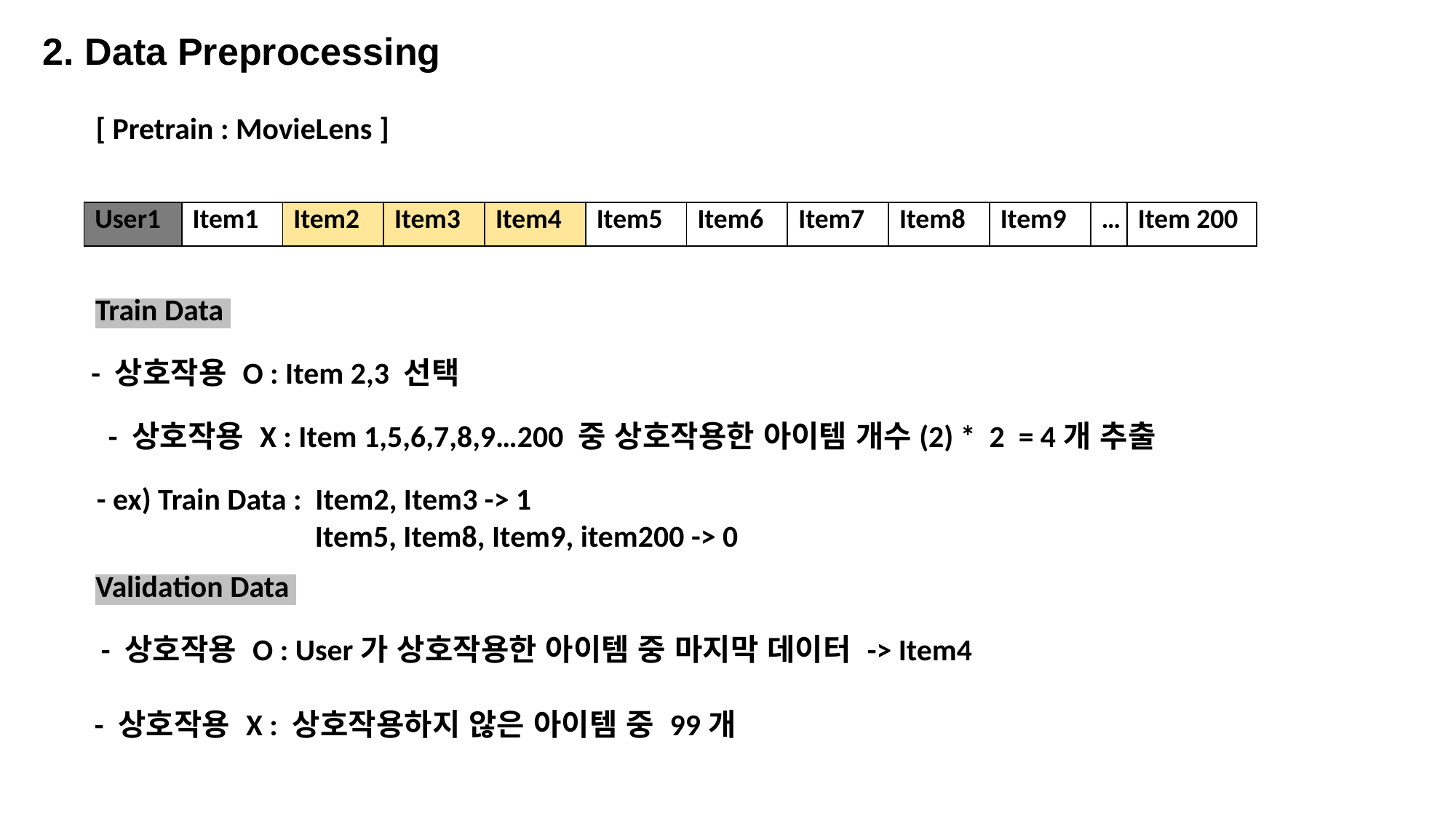

2. Data Preprocessing
[ Pretrain : MovieLens ]
| User1 | Item1 | Item2 | Item3 | Item4 | Item5 | Item6 | Item7 | Item8 | Item9 | … | Item 200 |
| --- | --- | --- | --- | --- | --- | --- | --- | --- | --- | --- | --- |
Train Data
- 상호작용 O : Item 2,3 선택
- 상호작용 X : Item 1,5,6,7,8,9…200 중 상호작용한 아이템 개수(2) *  2  = 4개 추출
- ex) Train Data :  Item2, Item3 -> 1
	     	Item5, Item8, Item9, item200 -> 0
Validation Data
- 상호작용 O : User가 상호작용한 아이템 중 마지막 데이터 -> Item4
- 상호작용 X : 상호작용하지 않은 아이템 중 99개